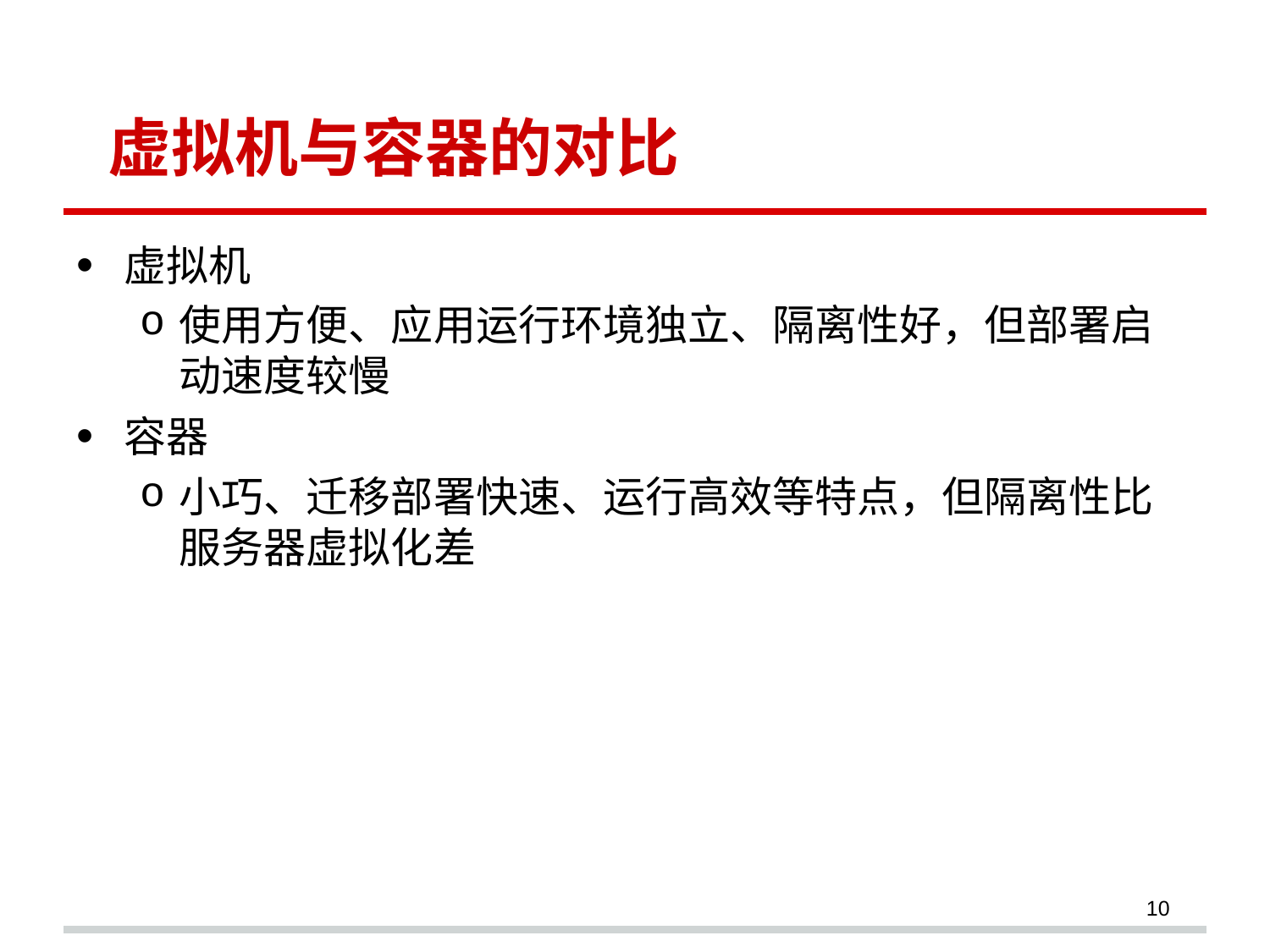

# 虚拟机与容器的对比
虚拟机
使用方便、应用运行环境独立、隔离性好，但部署启动速度较慢
容器
小巧、迁移部署快速、运行高效等特点，但隔离性比服务器虚拟化差

10